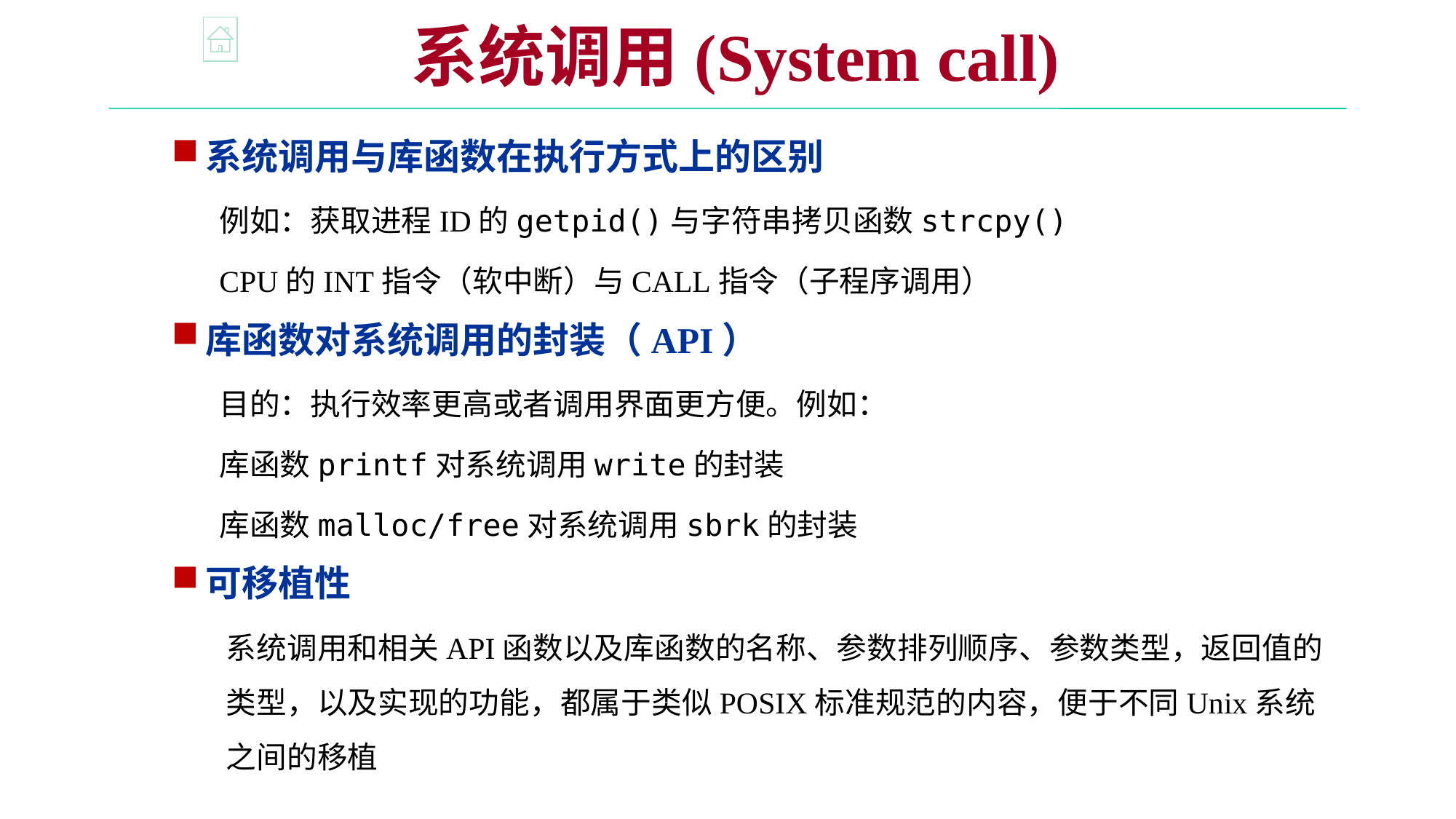

系统调用(System call)

系统调用与库函数在执行方式上的区别
例如：获取进程ID的getpid()与字符串拷贝函数strcpy()
CPU的INT指令（软中断）与CALL指令（子程序调用）
库函数对系统调用的封装（API）
目的：执行效率更高或者调用界面更方便。例如：
库函数printf对系统调用write的封装
库函数malloc/free对系统调用sbrk的封装
可移植性
系统调用和相关API函数以及库函数的名称、参数排列顺序、参数类型，返回值的类型，以及实现的功能，都属于类似POSIX标准规范的内容，便于不同Unix系统之间的移植